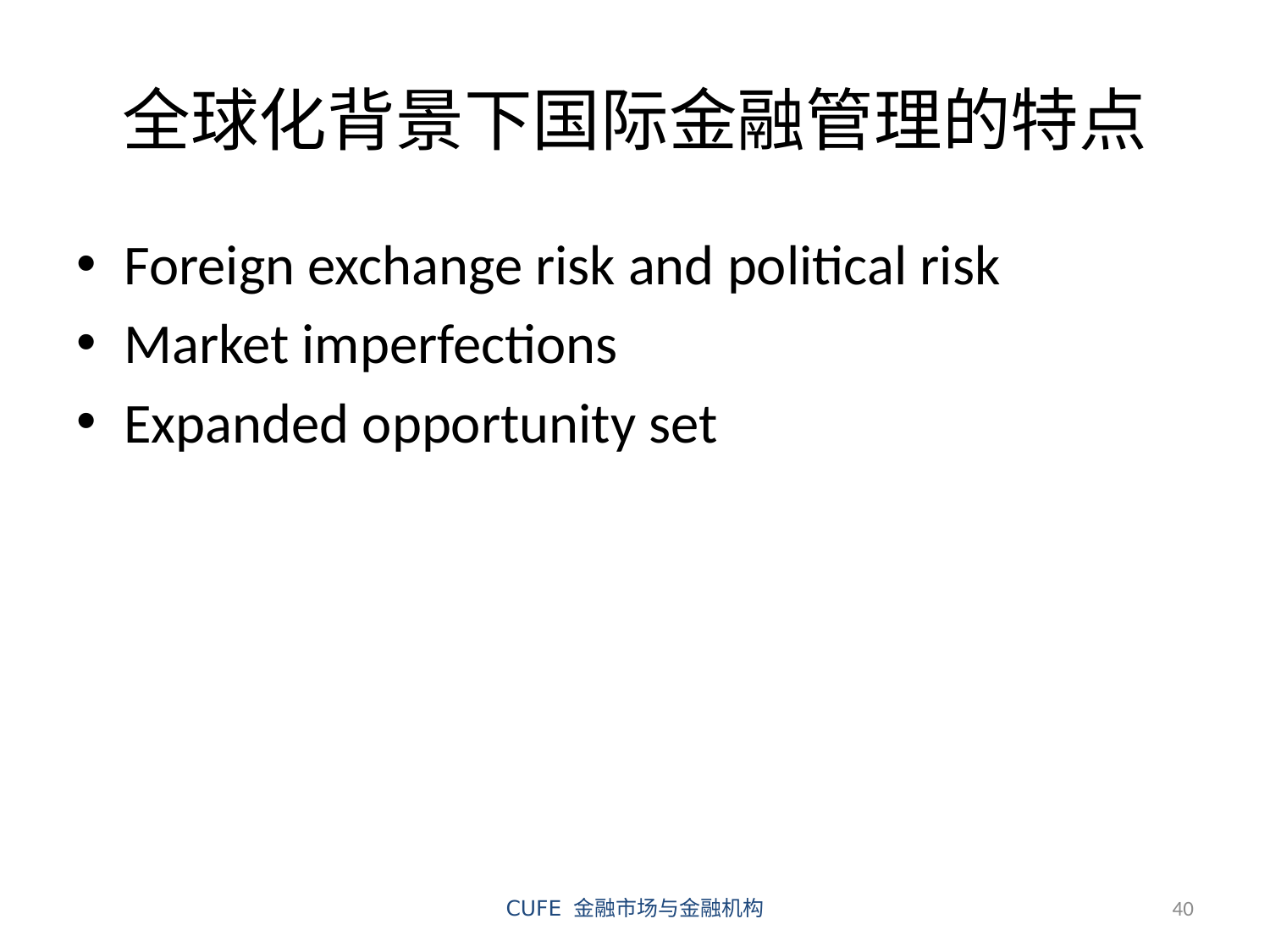

# 全球化背景下国际金融管理的特点
Foreign exchange risk and political risk
Market imperfections
Expanded opportunity set

CUFE 金融市场与金融机构
40